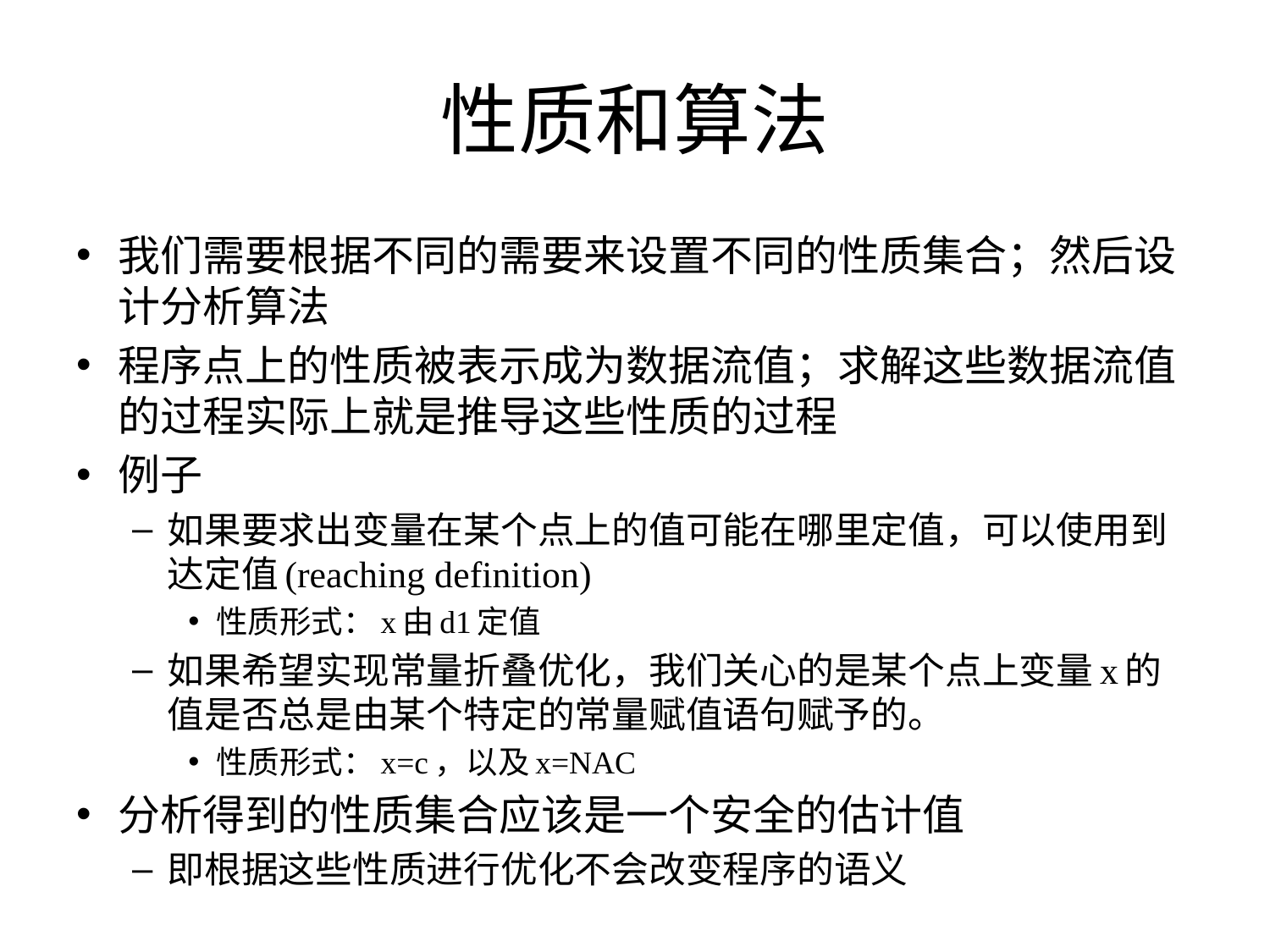

# 性质和算法
我们需要根据不同的需要来设置不同的性质集合；然后设计分析算法
程序点上的性质被表示成为数据流值；求解这些数据流值的过程实际上就是推导这些性质的过程
例子
如果要求出变量在某个点上的值可能在哪里定值，可以使用到达定值(reaching definition)
性质形式：x由d1定值
如果希望实现常量折叠优化，我们关心的是某个点上变量x的值是否总是由某个特定的常量赋值语句赋予的。
性质形式：x=c，以及x=NAC
分析得到的性质集合应该是一个安全的估计值
即根据这些性质进行优化不会改变程序的语义